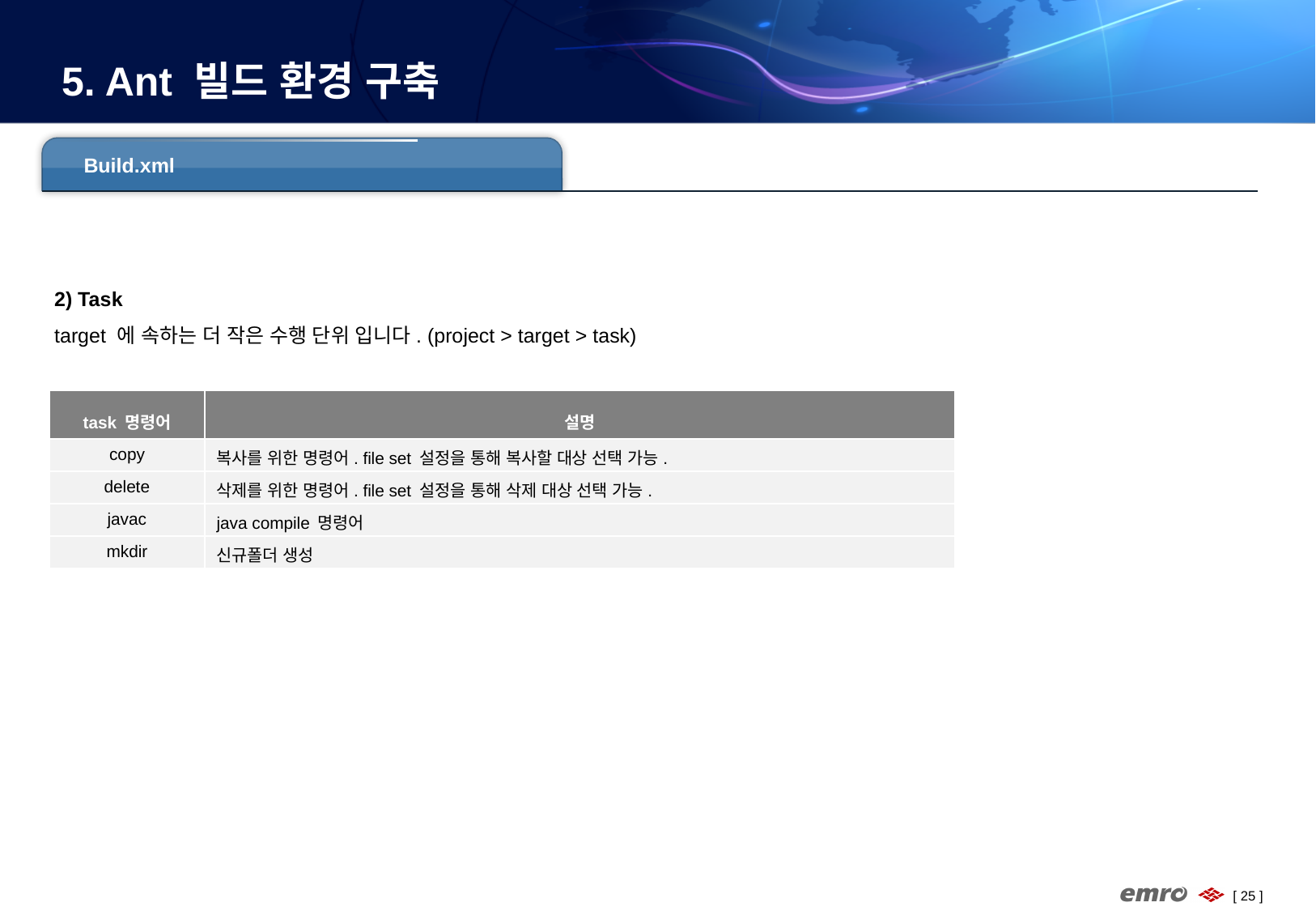

# 5. Ant 빌드 환경 구축

Build.xml

2) Task
target 에 속하는 더 작은 수행 단위 입니다. (project > target > task)
| task 명령어 | 설명 |
| --- | --- |
| copy | 복사를 위한 명령어. file set 설정을 통해 복사할 대상 선택 가능. |
| delete | 삭제를 위한 명령어. file set 설정을 통해 삭제 대상 선택 가능. |
| javac | java compile 명령어 |
| mkdir | 신규폴더 생성 |